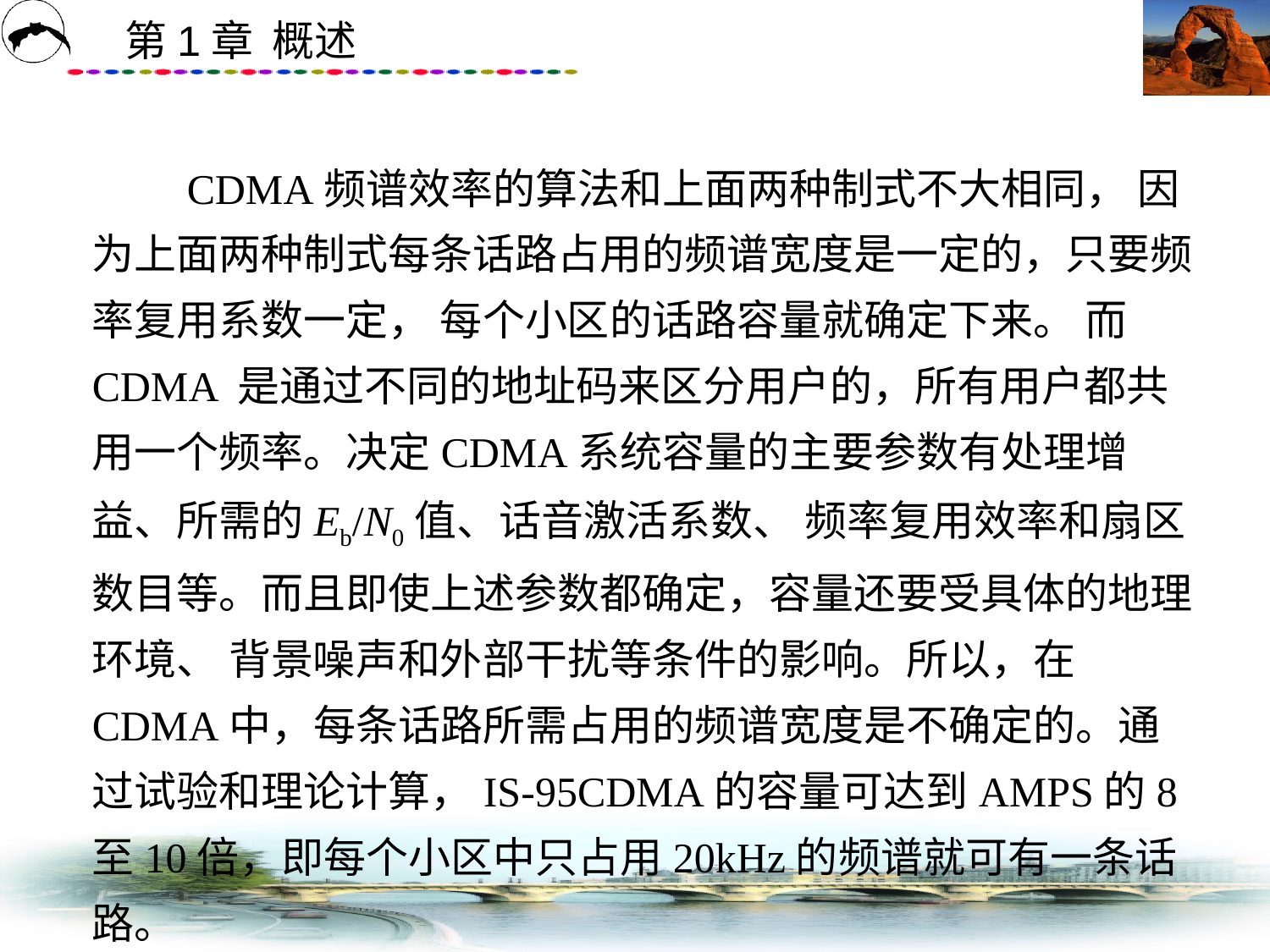

# CDMA频谱效率的算法和上面两种制式不大相同， 因为上面两种制式每条话路占用的频谱宽度是一定的，只要频率复用系数一定， 每个小区的话路容量就确定下来。 而CDMA 是通过不同的地址码来区分用户的，所有用户都共用一个频率。决定CDMA系统容量的主要参数有处理增益、所需的Eb/N0值、话音激活系数、 频率复用效率和扇区数目等。而且即使上述参数都确定，容量还要受具体的地理环境、 背景噪声和外部干扰等条件的影响。所以，在CDMA中，每条话路所需占用的频谱宽度是不确定的。通过试验和理论计算，IS-95CDMA的容量可达到AMPS的8至10倍，即每个小区中只占用20kHz的频谱就可有一条话路。